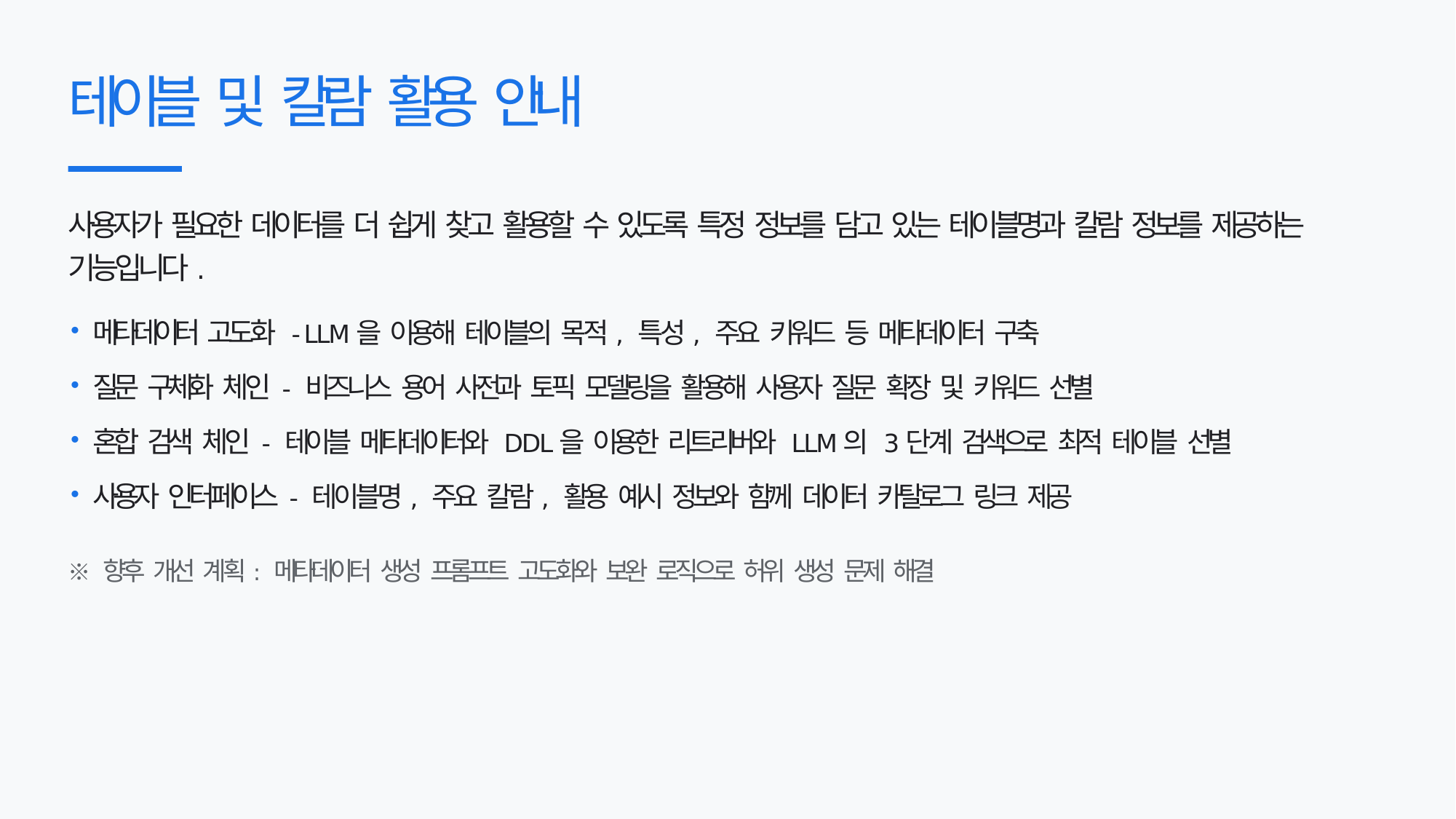

# 테이블 및 칼람 활용 안내

사용자가 필요한 데이터를 더 쉽게 찾고 활용할 수 있도록 특정 정보를 담고 있는 테이블명과 칼람 정보를 제공하는 기능입니다.
메타데이터 고도화 - LLM을 이용해 테이블의 목적, 특성, 주요 키워드 등 메타데이터 구축
질문 구체화 체인 - 비즈니스 용어 사전과 토픽 모델링을 활용해 사용자 질문 확장 및 키워드 선별
혼합 검색 체인 - 테이블 메타데이터와 DDL을 이용한 리트리버와 LLM의 3단계 검색으로 최적 테이블 선별
사용자 인터페이스 - 테이블명, 주요 칼람, 활용 예시 정보와 함께 데이터 카탈로그 링크 제공

※ 향후 개선 계획: 메타데이터 생성 프롬프트 고도화와 보완 로직으로 허위 생성 문제 해결